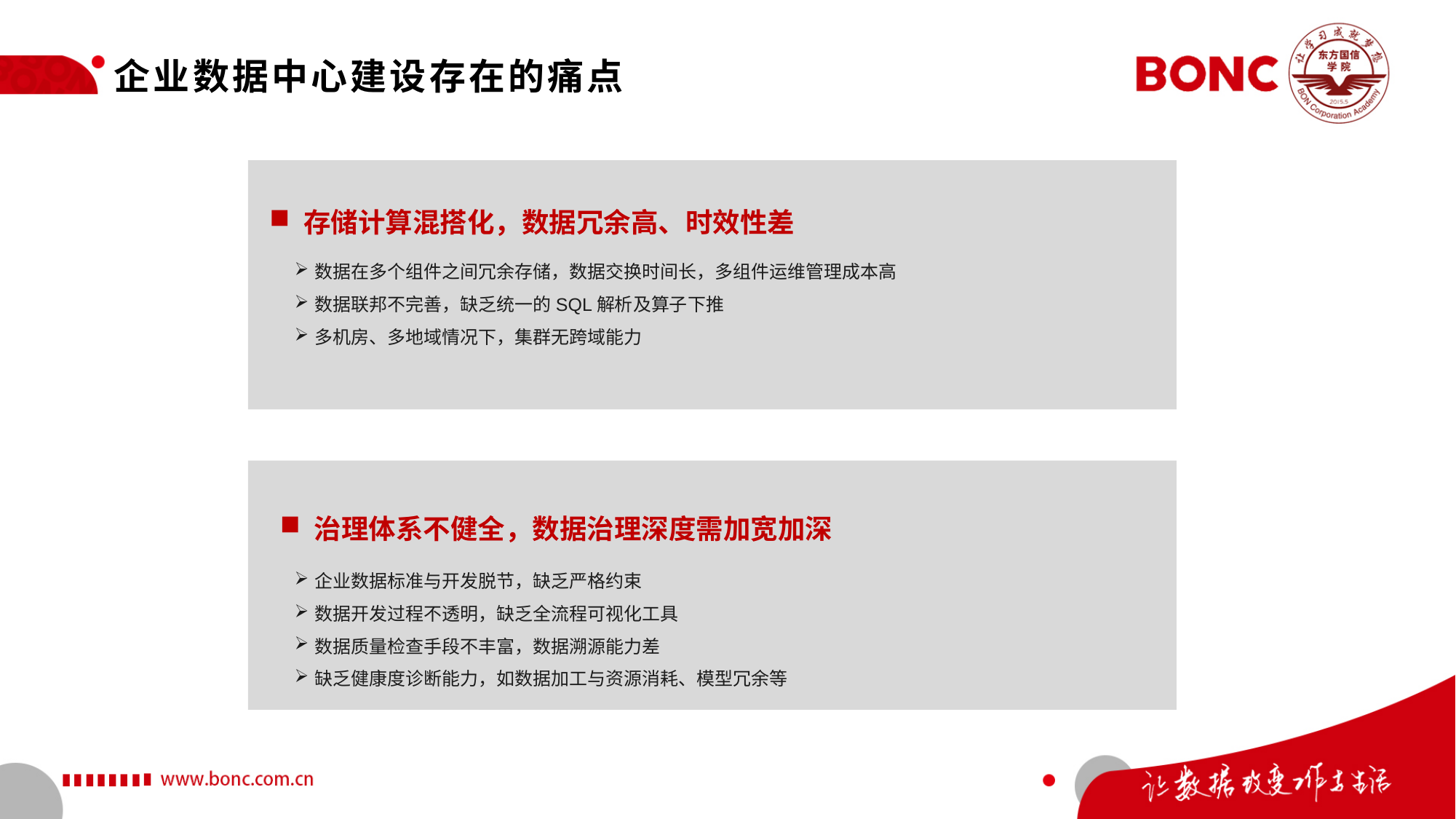

# 企业数据中心建设存在的痛点

存储计算混搭化，数据冗余高、时效性差
数据在多个组件之间冗余存储，数据交换时间长，多组件运维管理成本高
数据联邦不完善，缺乏统一的SQL解析及算子下推
多机房、多地域情况下，集群无跨域能力

治理体系不健全，数据治理深度需加宽加深
企业数据标准与开发脱节，缺乏严格约束
数据开发过程不透明，缺乏全流程可视化工具
数据质量检查手段不丰富，数据溯源能力差
缺乏健康度诊断能力，如数据加工与资源消耗、模型冗余等